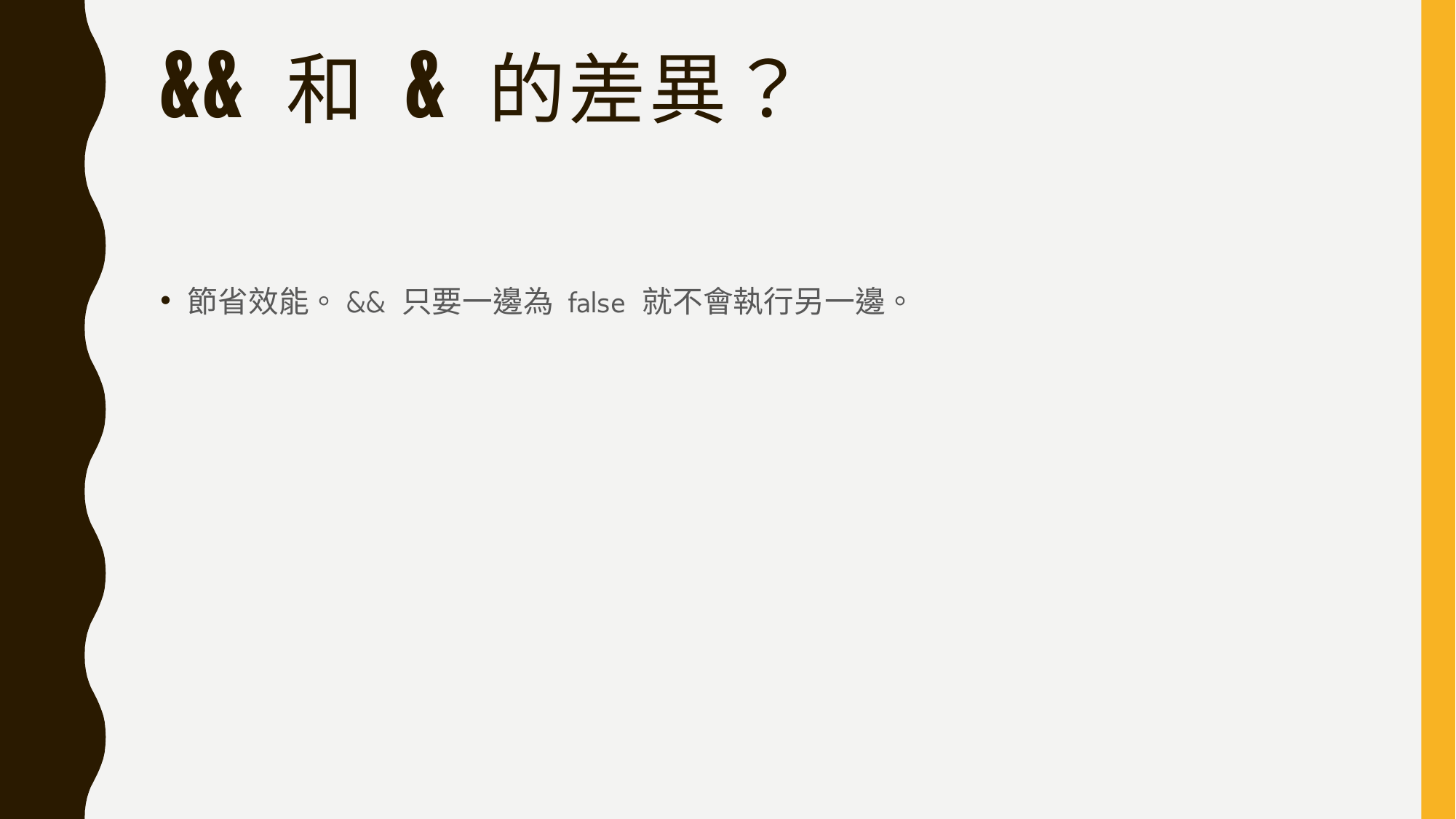

# && 和 & 的差異？
節省效能。&& 只要一邊為 false 就不會執行另一邊。